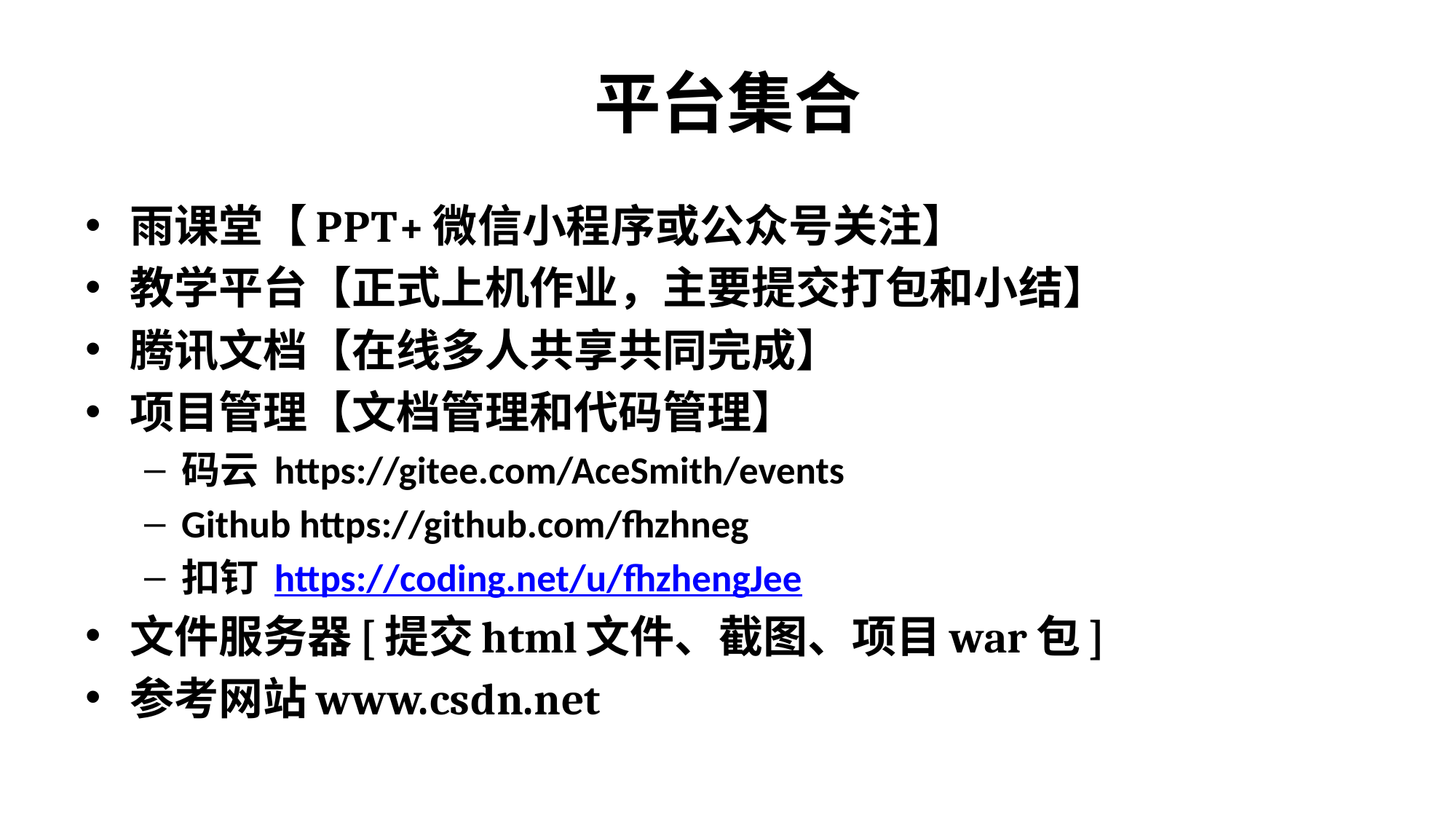

# 平台集合
雨课堂【PPT+微信小程序或公众号关注】
教学平台【正式上机作业，主要提交打包和小结】
腾讯文档【在线多人共享共同完成】
项目管理【文档管理和代码管理】
码云 https://gitee.com/AceSmith/events
Github https://github.com/fhzhneg
扣钉 https://coding.net/u/fhzhengJee
文件服务器[提交html文件、截图、项目war包]
参考网站www.csdn.net